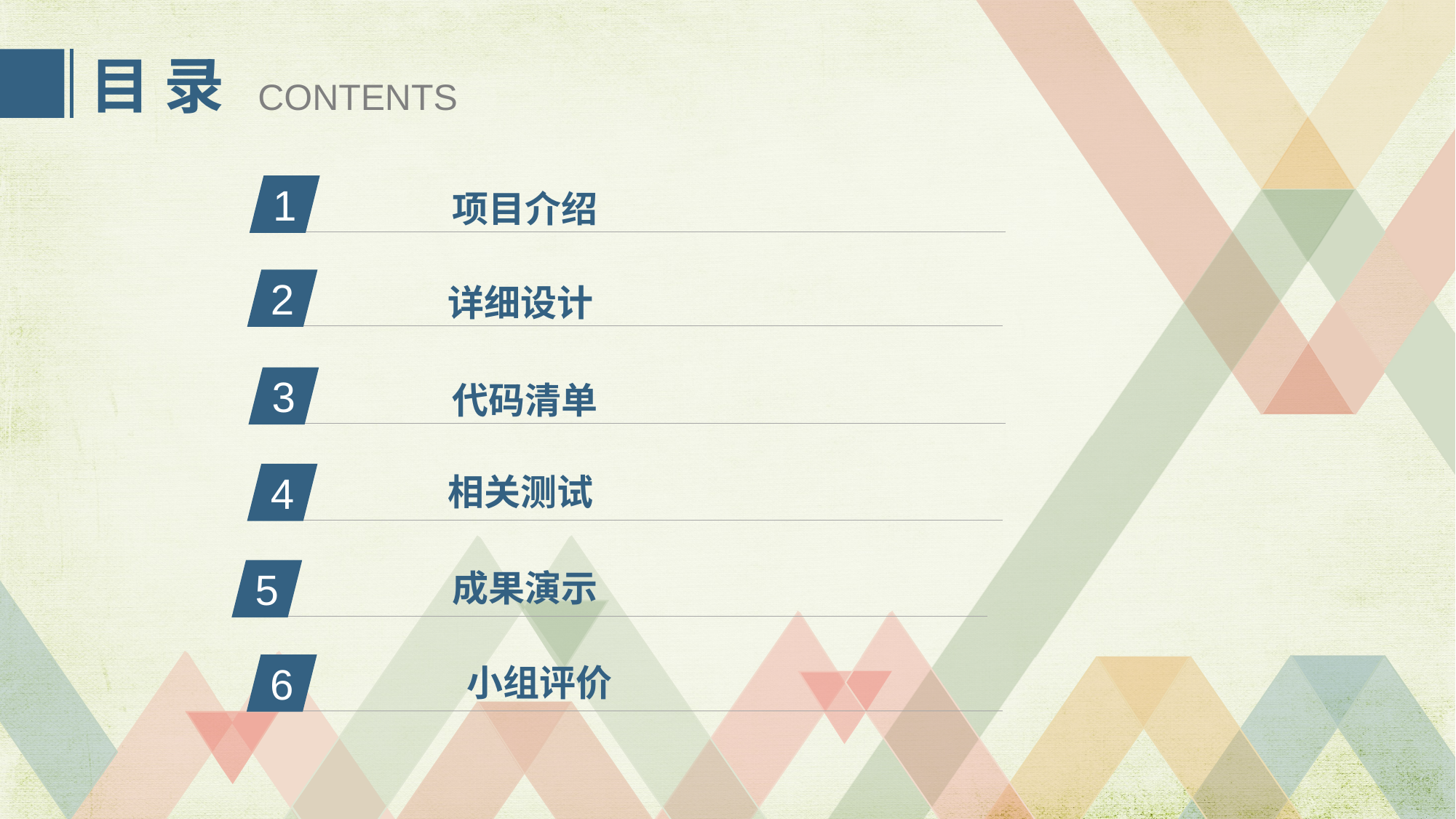

目 录

CONTENTS

1

项目介绍

2

详细设计

代码清单
3

4

相关测试

5

成果演示

6

小组评价